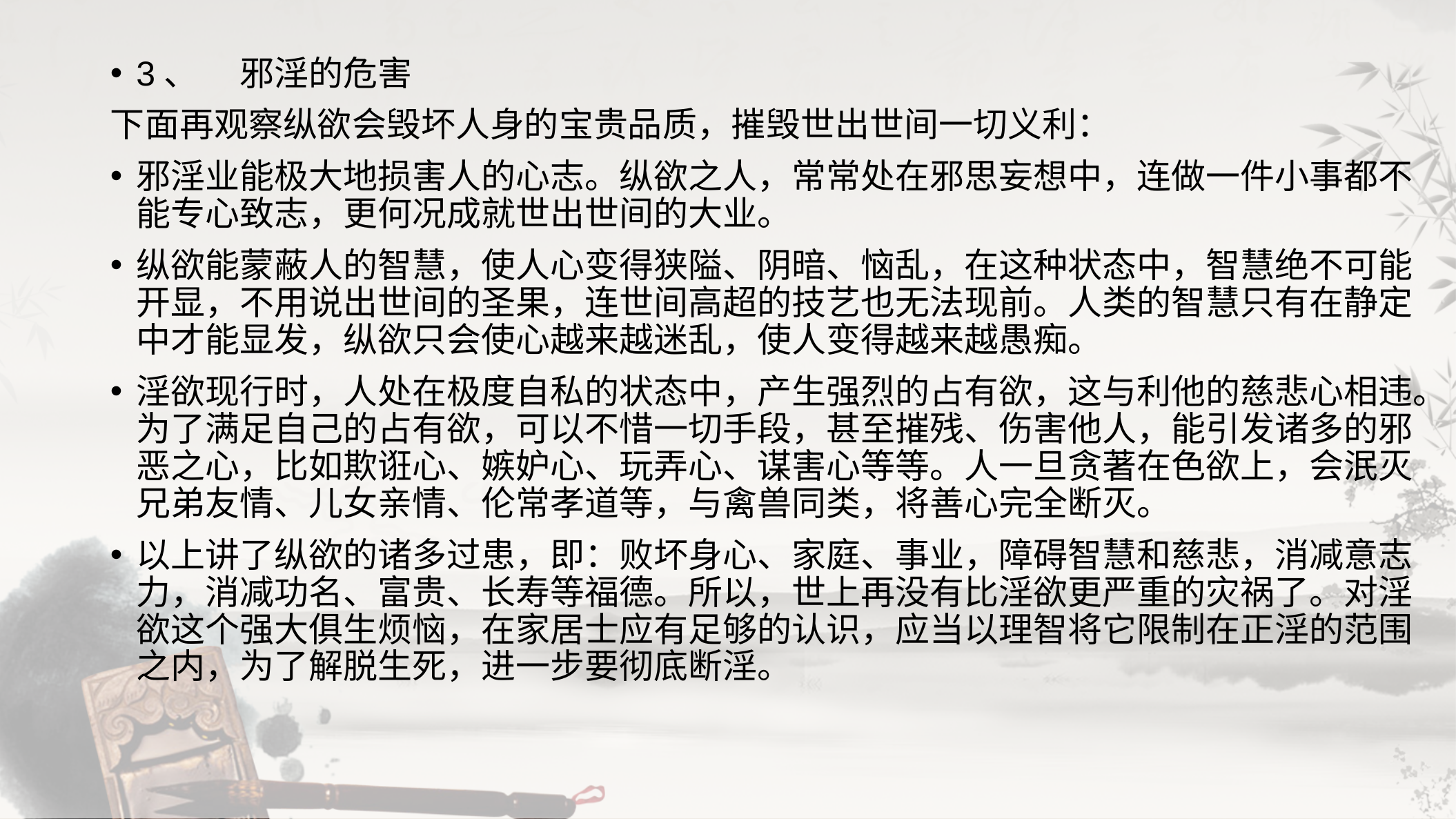

3、	邪淫的危害
下面再观察纵欲会毁坏人身的宝贵品质，摧毁世出世间一切义利：
邪淫业能极大地损害人的心志。纵欲之人，常常处在邪思妄想中，连做一件小事都不能专心致志，更何况成就世出世间的大业。
纵欲能蒙蔽人的智慧，使人心变得狭隘、阴暗、恼乱，在这种状态中，智慧绝不可能开显，不用说出世间的圣果，连世间高超的技艺也无法现前。人类的智慧只有在静定中才能显发，纵欲只会使心越来越迷乱，使人变得越来越愚痴。
淫欲现行时，人处在极度自私的状态中，产生强烈的占有欲，这与利他的慈悲心相违。为了满足自己的占有欲，可以不惜一切手段，甚至摧残、伤害他人，能引发诸多的邪恶之心，比如欺诳心、嫉妒心、玩弄心、谋害心等等。人一旦贪著在色欲上，会泯灭兄弟友情、儿女亲情、伦常孝道等，与禽兽同类，将善心完全断灭。
以上讲了纵欲的诸多过患，即：败坏身心、家庭、事业，障碍智慧和慈悲，消减意志力，消减功名、富贵、长寿等福德。所以，世上再没有比淫欲更严重的灾祸了。对淫欲这个强大俱生烦恼，在家居士应有足够的认识，应当以理智将它限制在正淫的范围之内，为了解脱生死，进一步要彻底断淫。